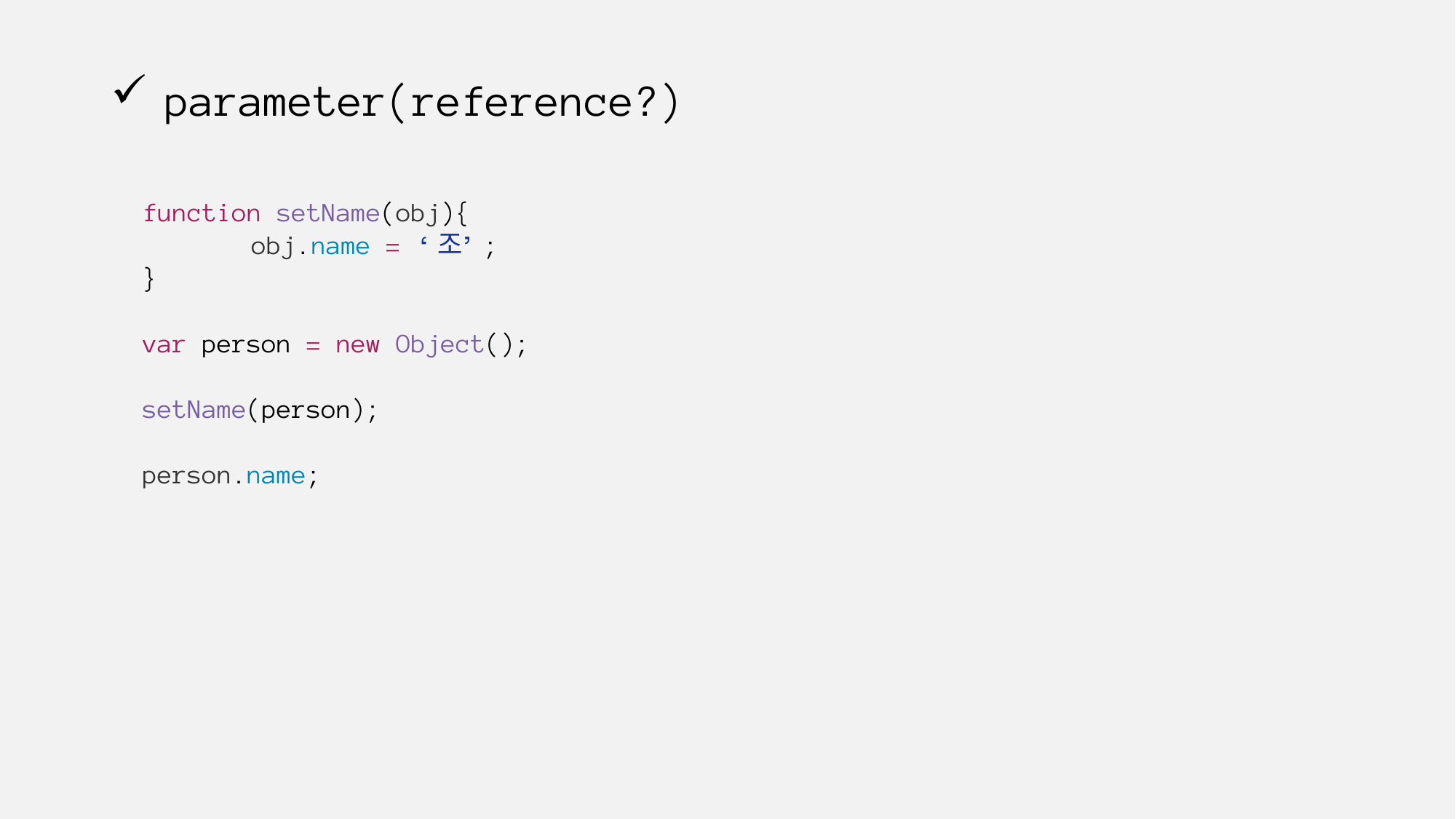

# parameter(reference?)
function setName(obj){
	obj.name = ‘조’;
}

var person = new Object();

setName(person);

person.name;